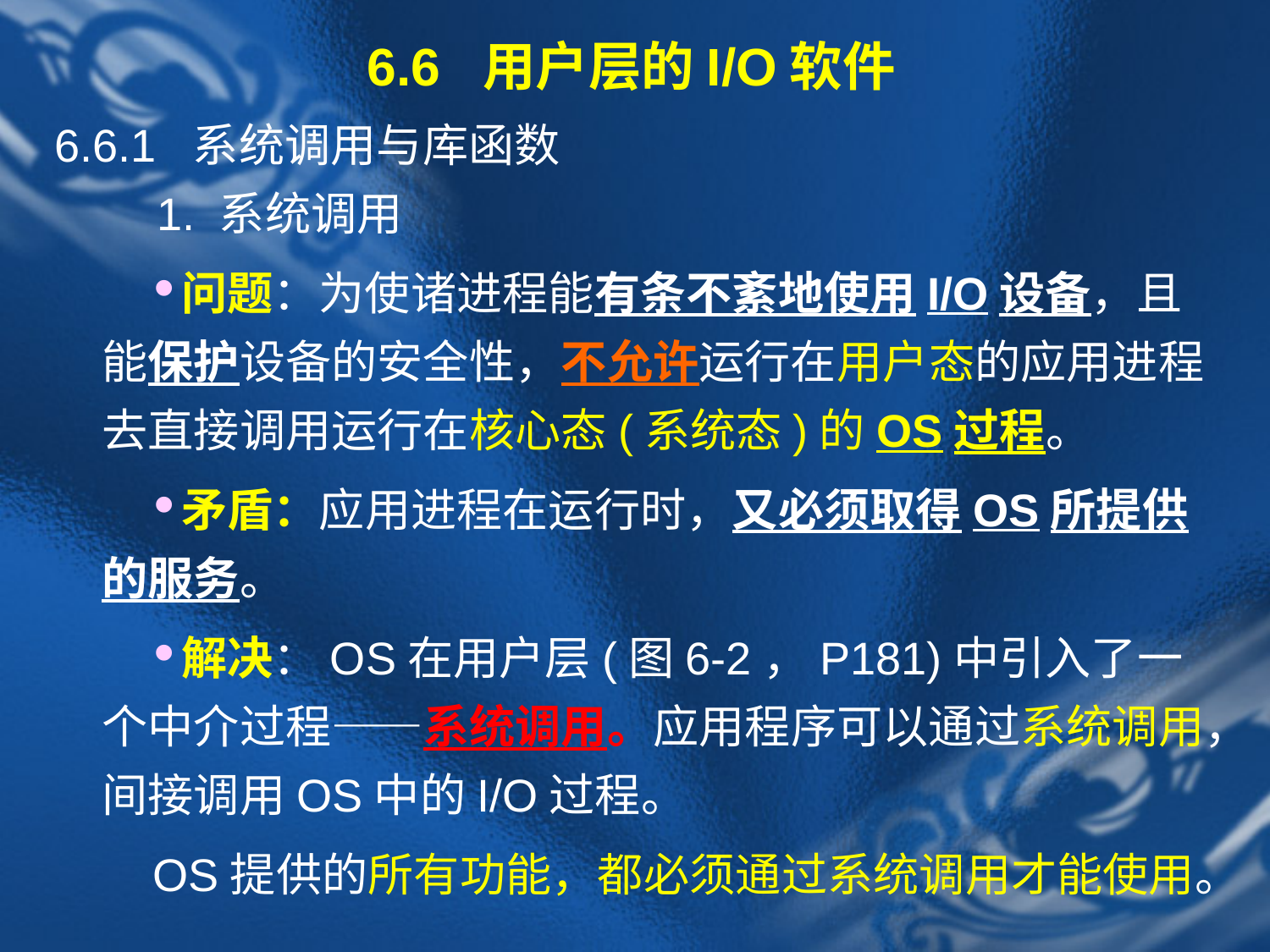

# 6.6  用户层的I/O软件
6.6.1  系统调用与库函数
　　1. 系统调用
问题：为使诸进程能有条不紊地使用I/O设备，且能保护设备的安全性，不允许运行在用户态的应用进程去直接调用运行在核心态(系统态)的OS过程。
矛盾：应用进程在运行时，又必须取得OS所提供的服务。
解决：OS在用户层(图6-2，P181)中引入了一个中介过程——系统调用。应用程序可以通过系统调用，间接调用OS中的I/O过程。
    OS提供的所有功能，都必须通过系统调用才能使用。